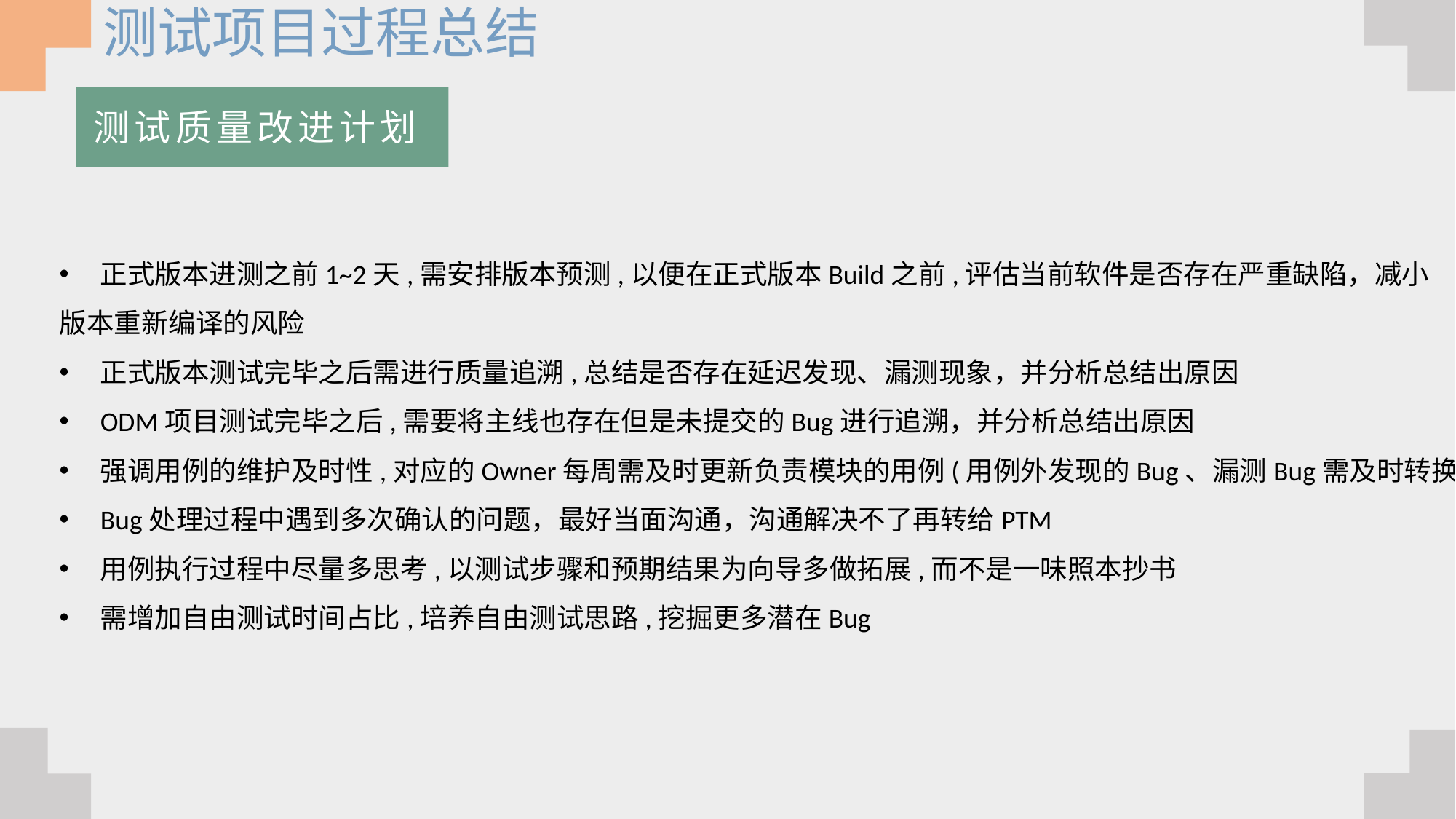

测试项目过程总结

测试质量改进计划
正式版本进测之前1~2天,需安排版本预测,以便在正式版本Build之前,评估当前软件是否存在严重缺陷，减小
版本重新编译的风险
正式版本测试完毕之后需进行质量追溯,总结是否存在延迟发现、漏测现象，并分析总结出原因
ODM项目测试完毕之后,需要将主线也存在但是未提交的Bug进行追溯，并分析总结出原因
强调用例的维护及时性,对应的Owner每周需及时更新负责模块的用例(用例外发现的Bug、漏测Bug需及时转换)
Bug处理过程中遇到多次确认的问题，最好当面沟通，沟通解决不了再转给PTM
用例执行过程中尽量多思考,以测试步骤和预期结果为向导多做拓展,而不是一味照本抄书
需增加自由测试时间占比,培养自由测试思路,挖掘更多潜在Bug